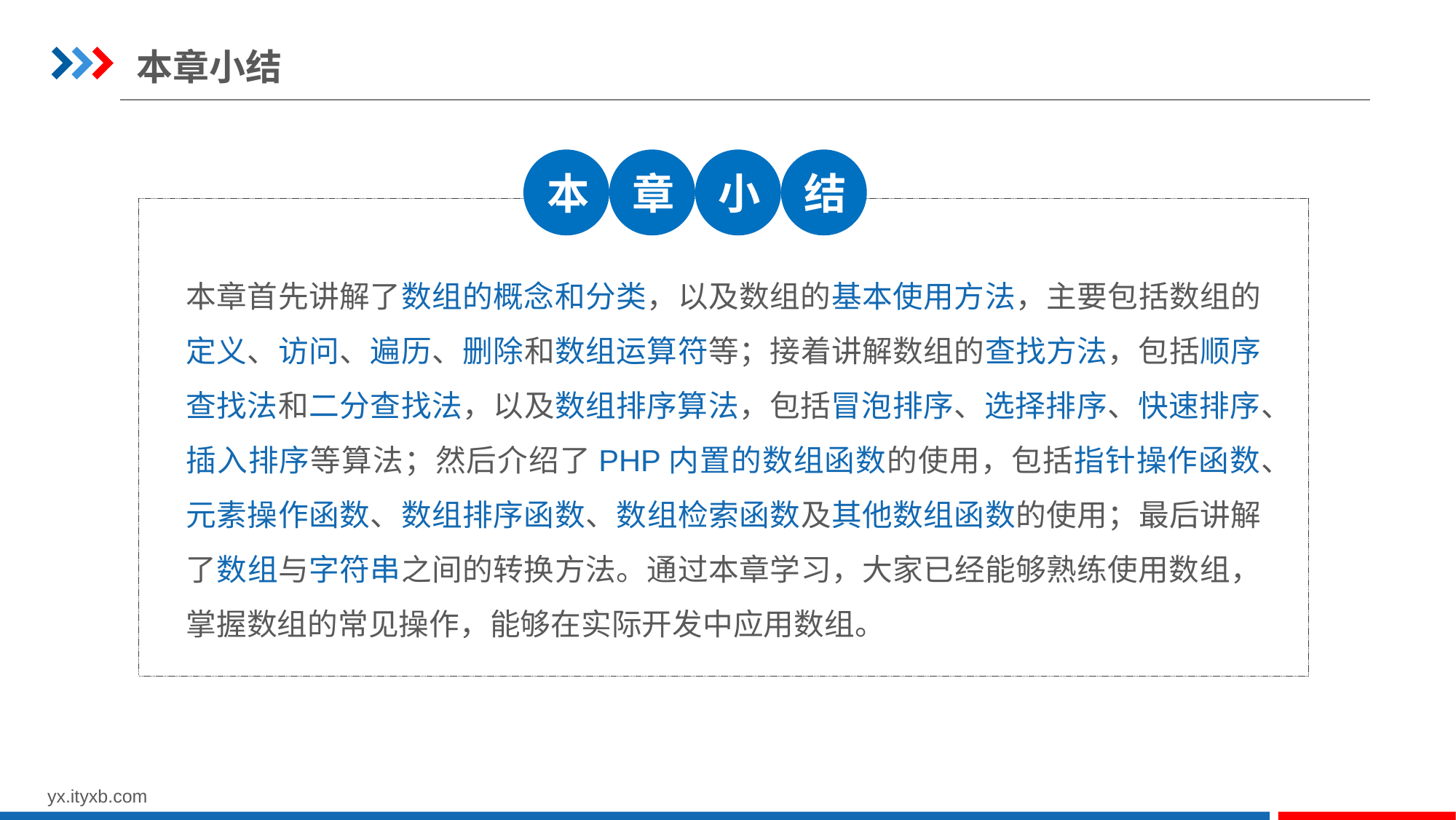

本章小结
本
章
小
结

本章首先讲解了数组的概念和分类，以及数组的基本使用方法，主要包括数组的定义、访问、遍历、删除和数组运算符等；接着讲解数组的查找方法，包括顺序查找法和二分查找法，以及数组排序算法，包括冒泡排序、选择排序、快速排序、插入排序等算法；然后介绍了PHP内置的数组函数的使用，包括指针操作函数、元素操作函数、数组排序函数、数组检索函数及其他数组函数的使用；最后讲解了数组与字符串之间的转换方法。通过本章学习，大家已经能够熟练使用数组，掌握数组的常见操作，能够在实际开发中应用数组。